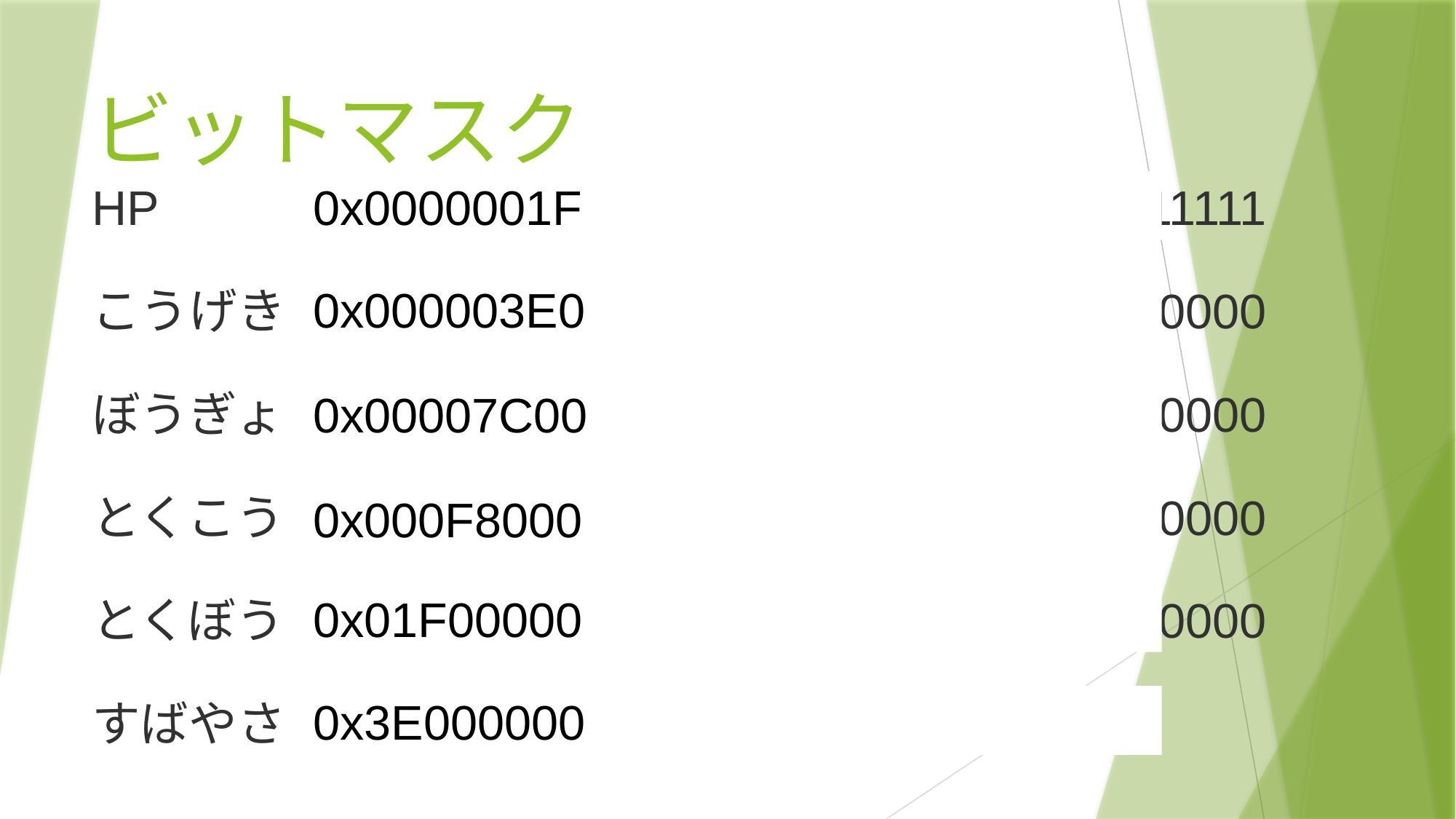

# ビットマスク
HP			00000000000000000000000000011111

こうげき		00000000000000000000001111100000

ぼうぎょ		00000000000000000111110000000000

とくこう		00000000000011111000000000000000

とくぼう		00000001111100000000000000000000

すばやさ	00111110000000000000000000000000
0x0000001F
0x000003E0
0x00007C00
0x000F8000
0x01F00000
0x3E000000